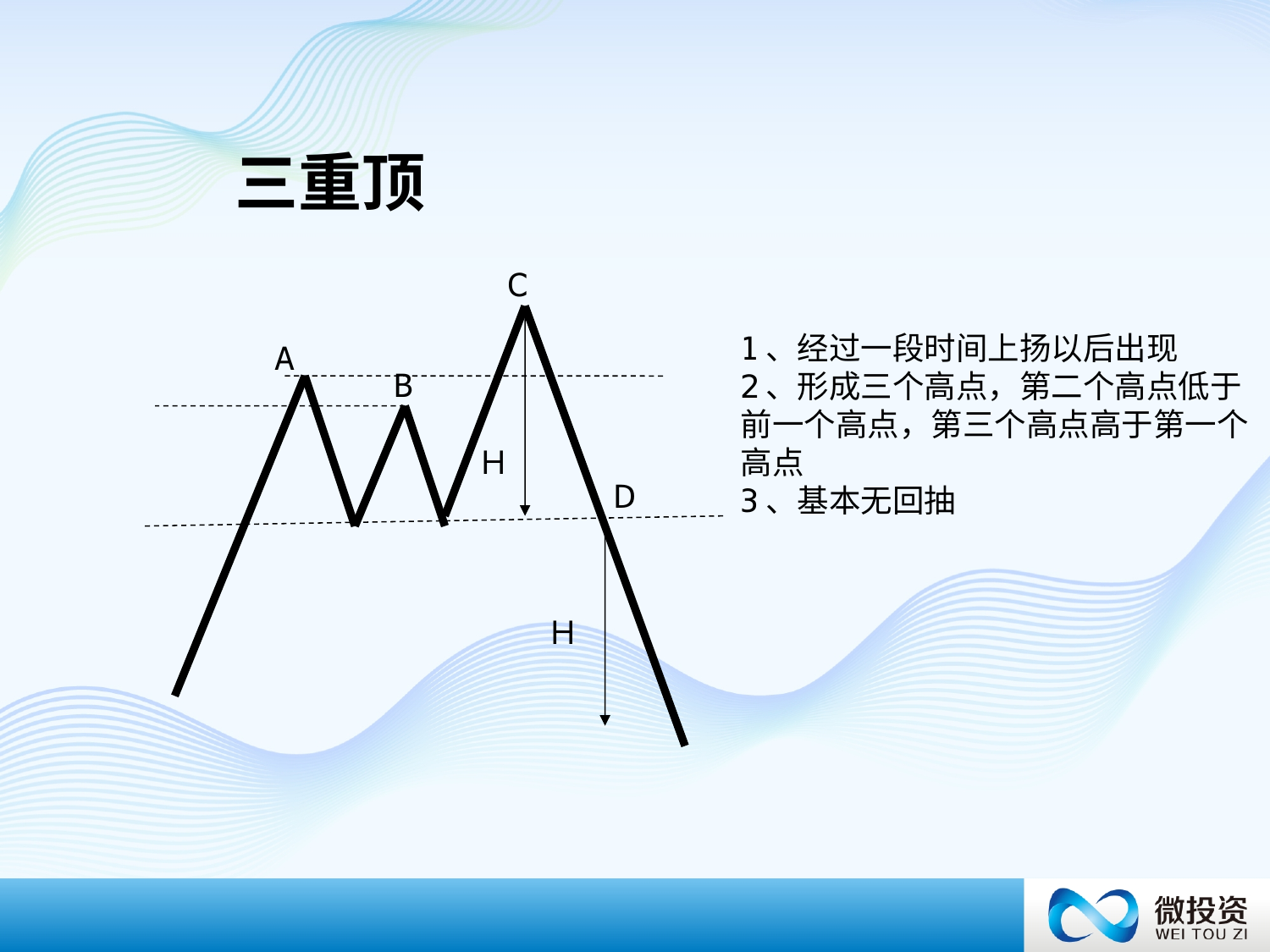

三重顶
C

1、经过一段时间上扬以后出现
2、形成三个高点，第二个高点低于
前一个高点，第三个高点高于第一个
高点
3、基本无回抽
A
B

Ｈ
D

Ｈ